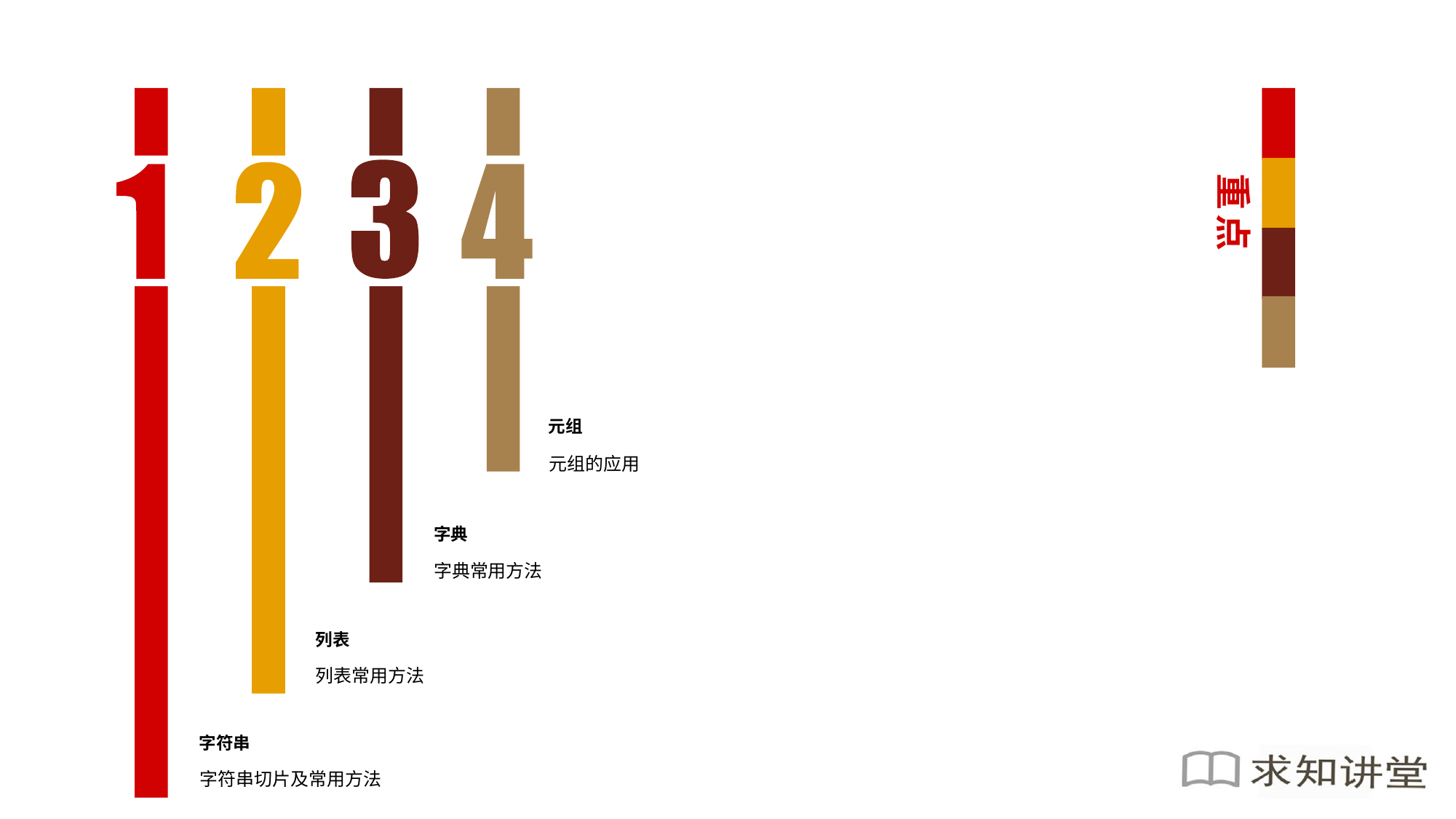

重点

元组
元组的应用
字典
字典常用方法
列表
列表常用方法
字符串
字符串切片及常用方法